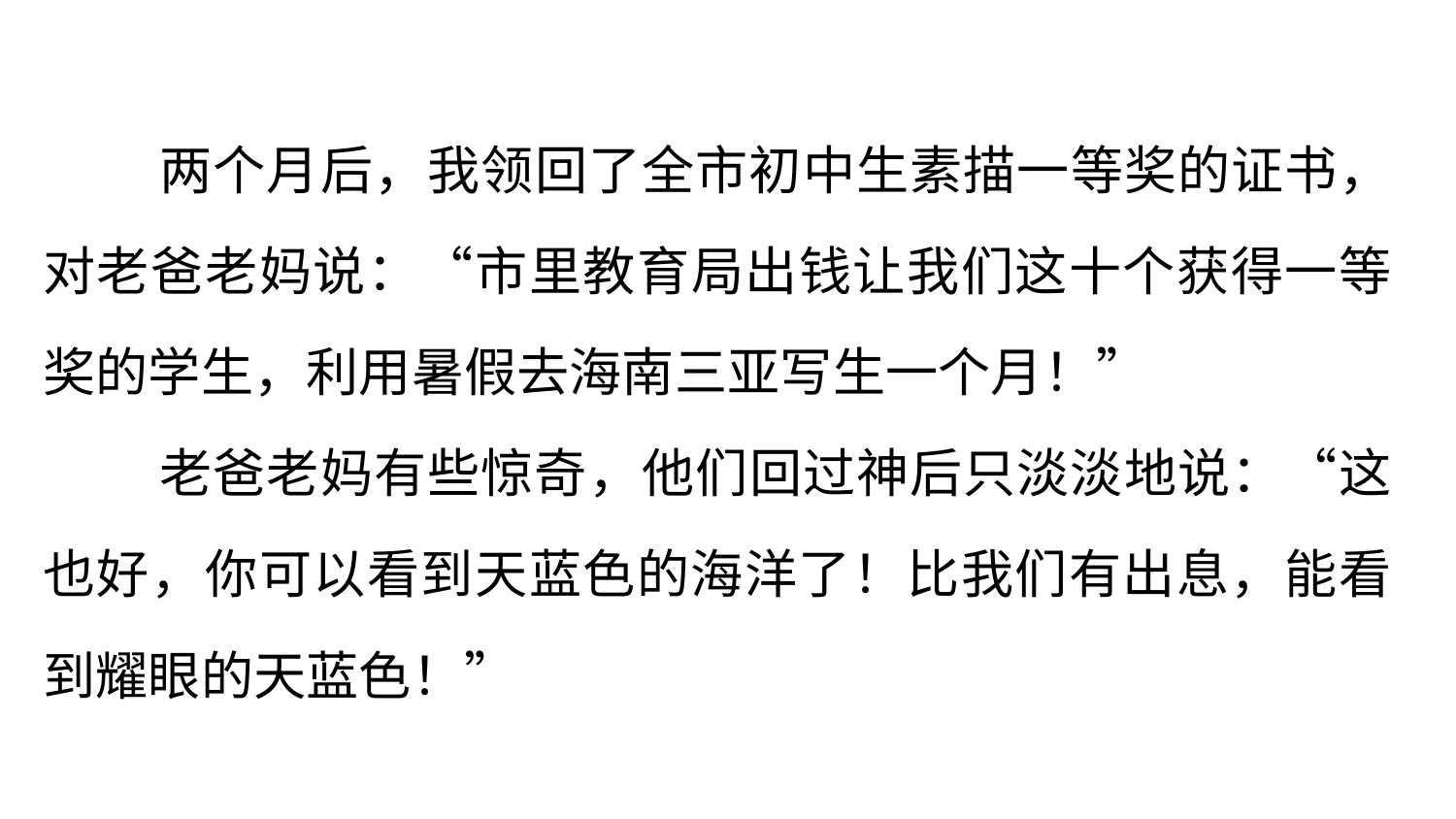

两个月后，我领回了全市初中生素描一等奖的证书，对老爸老妈说：“市里教育局出钱让我们这十个获得一等奖的学生，利用暑假去海南三亚写生一个月！”
        老爸老妈有些惊奇，他们回过神后只淡淡地说：“这也好，你可以看到天蓝色的海洋了！比我们有出息，能看到耀眼的天蓝色！”